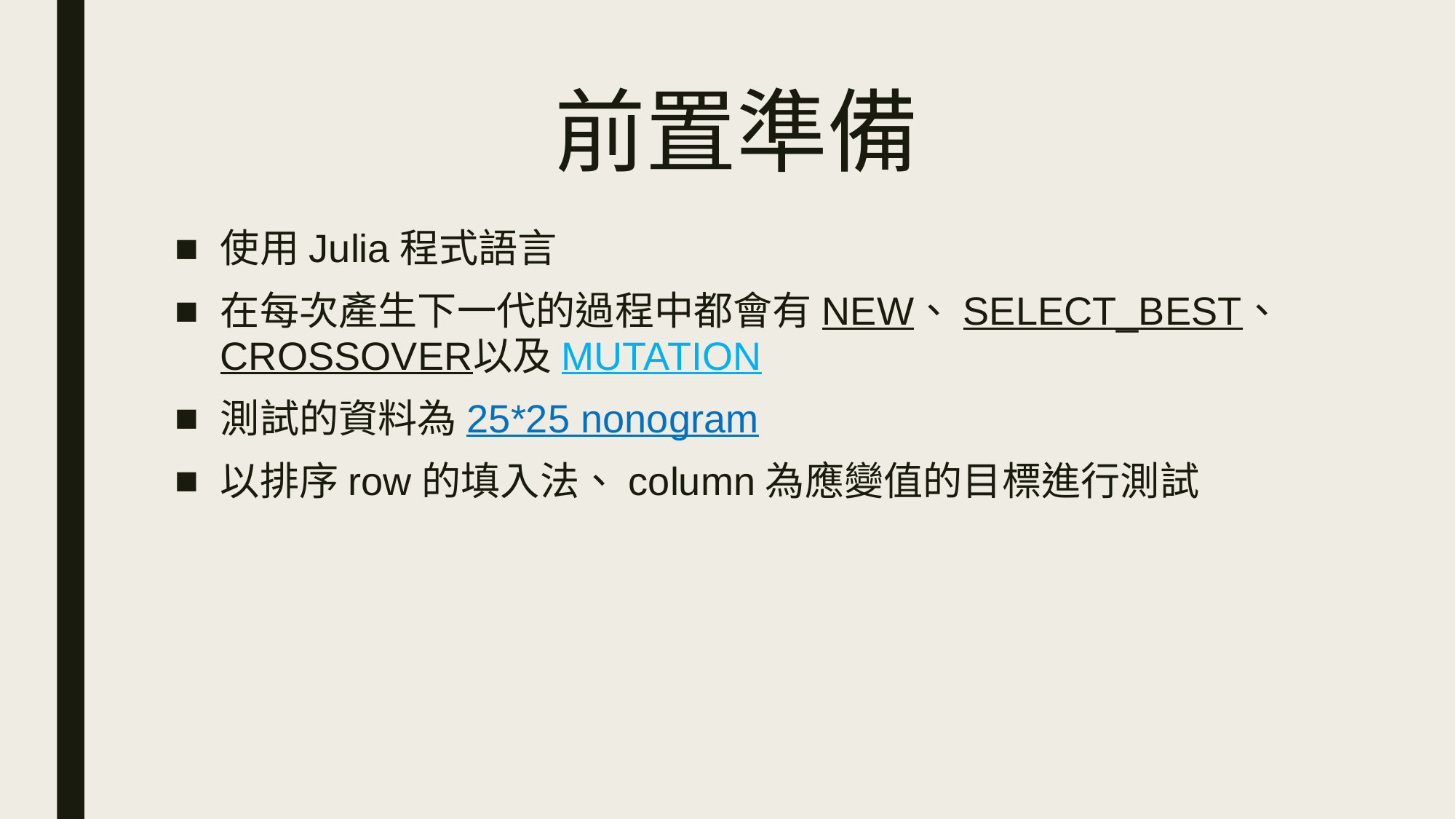

# 前置準備
使用Julia程式語言
在每次產生下一代的過程中都會有NEW、SELECT_BEST、CROSSOVER以及MUTATION
測試的資料為25*25 nonogram
以排序row的填入法、column為應變值的目標進行測試